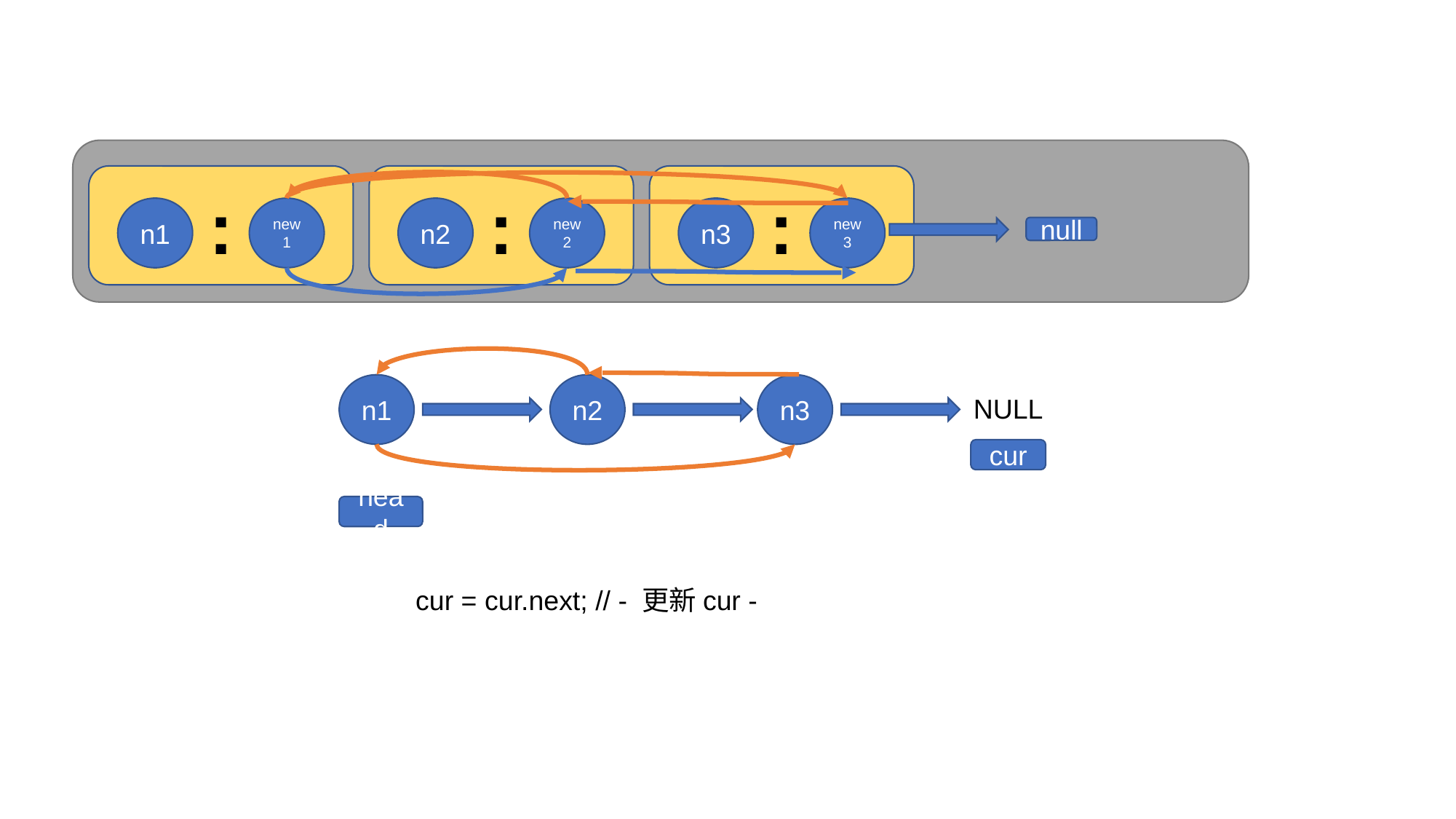

:
:
:
n1
new1
n2
new2
n3
new3
null

n1
n2
n3
NULL

cur
head
cur = cur.next; // - 更新cur -